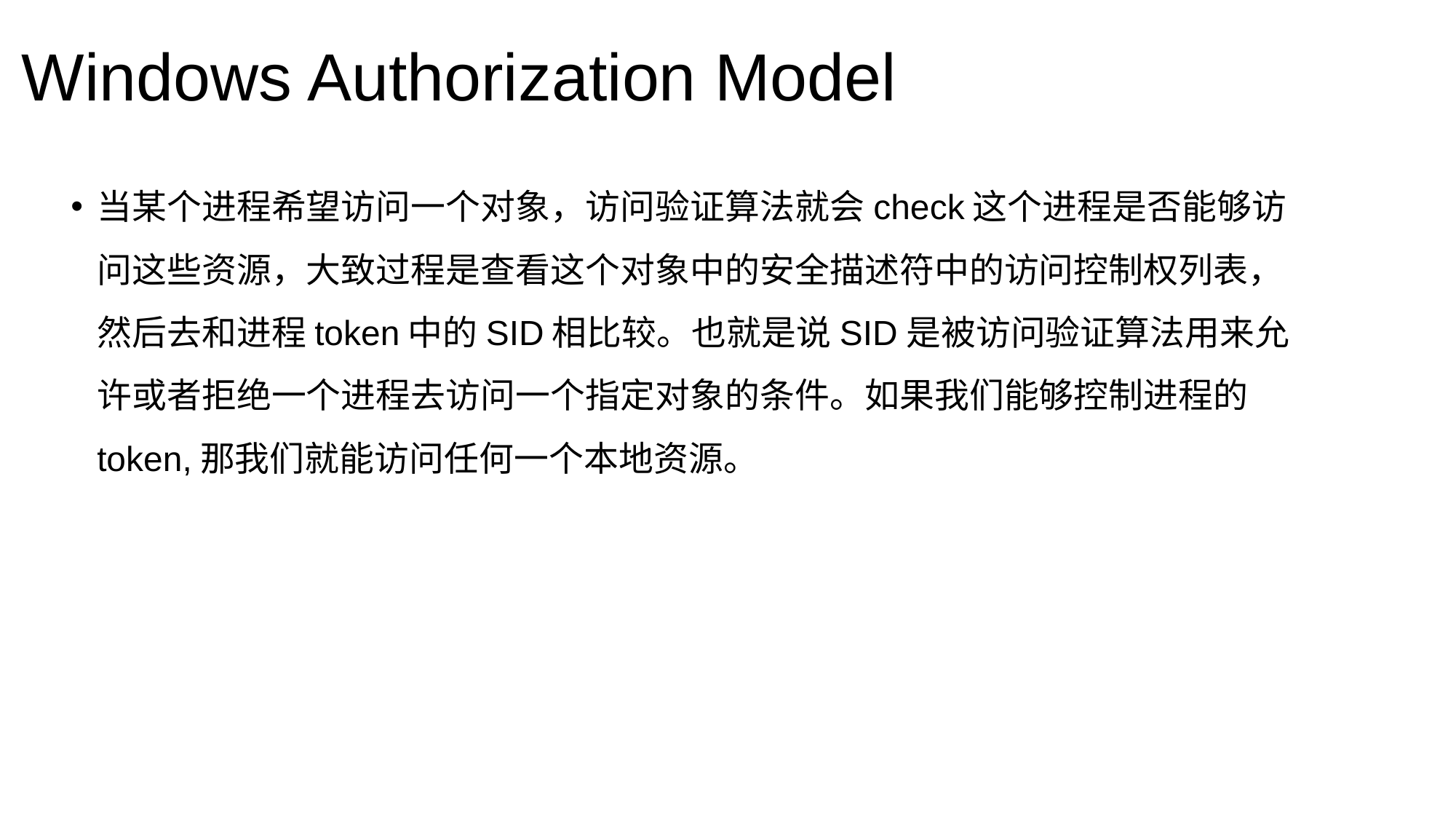

# Windows Authorization Model
当某个进程希望访问一个对象，访问验证算法就会check这个进程是否能够访问这些资源，大致过程是查看这个对象中的安全描述符中的访问控制权列表，然后去和进程token中的SID相比较。也就是说SID是被访问验证算法用来允许或者拒绝一个进程去访问一个指定对象的条件。如果我们能够控制进程的token,那我们就能访问任何一个本地资源。